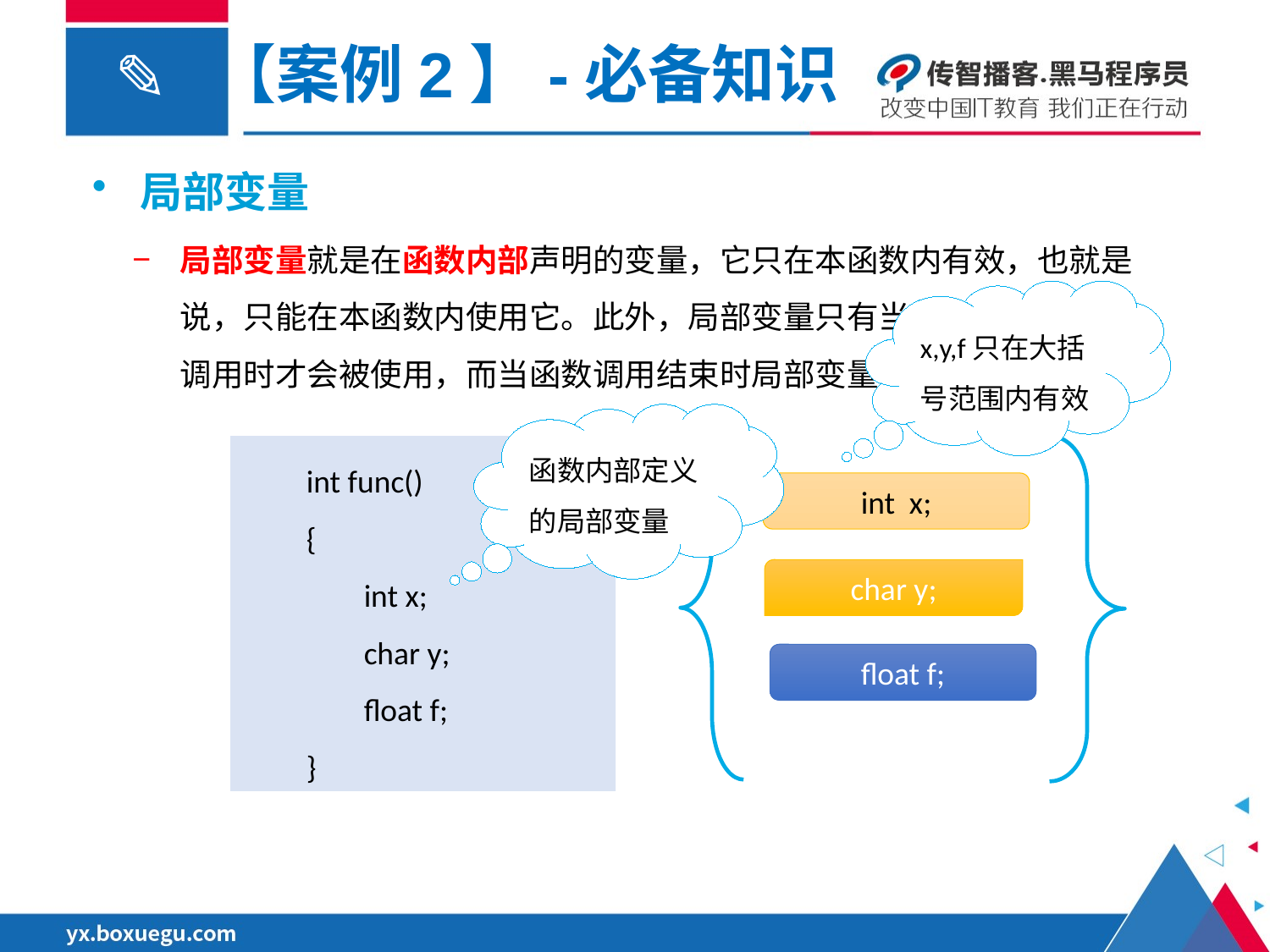

【案例2】-必备知识
局部变量
局部变量就是在函数内部声明的变量，它只在本函数内有效，也就是说，只能在本函数内使用它。此外，局部变量只有当它所在的函数被调用时才会被使用，而当函数调用结束时局部变量就会失去作用。
x,y,f只在大括号范围内有效
函数内部定义的局部变量
int func()
{
        int x;
        char y;
        float f;
}

int  x;
char y;
float f;